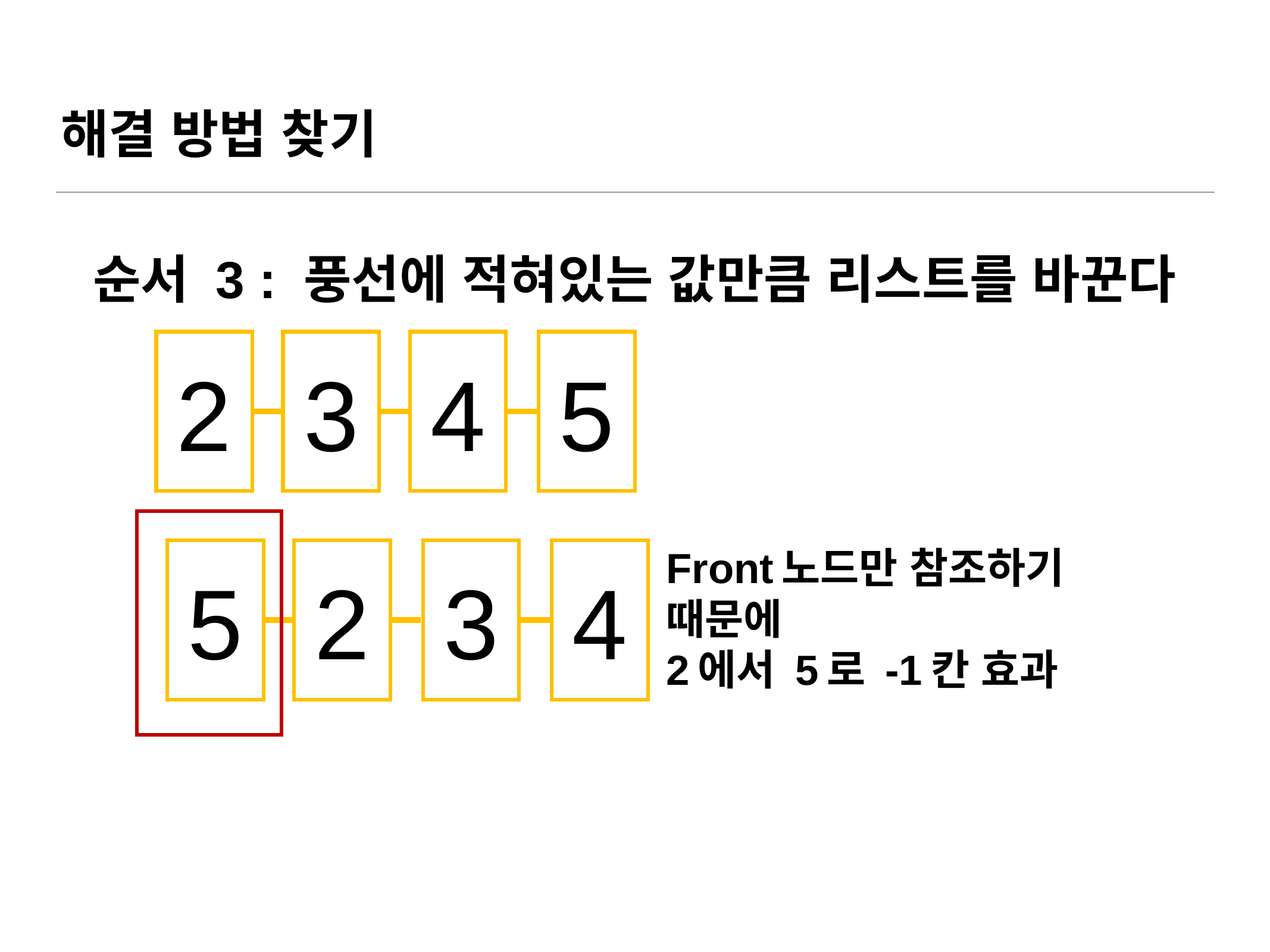

# 해결 방법 찾기
순서 3 : 풍선에 적혀있는 값만큼 리스트를 바꾼다

2

3

4

5

Front노드만 참조하기 때문에
2에서 5로 -1칸 효과

5

2

3

4